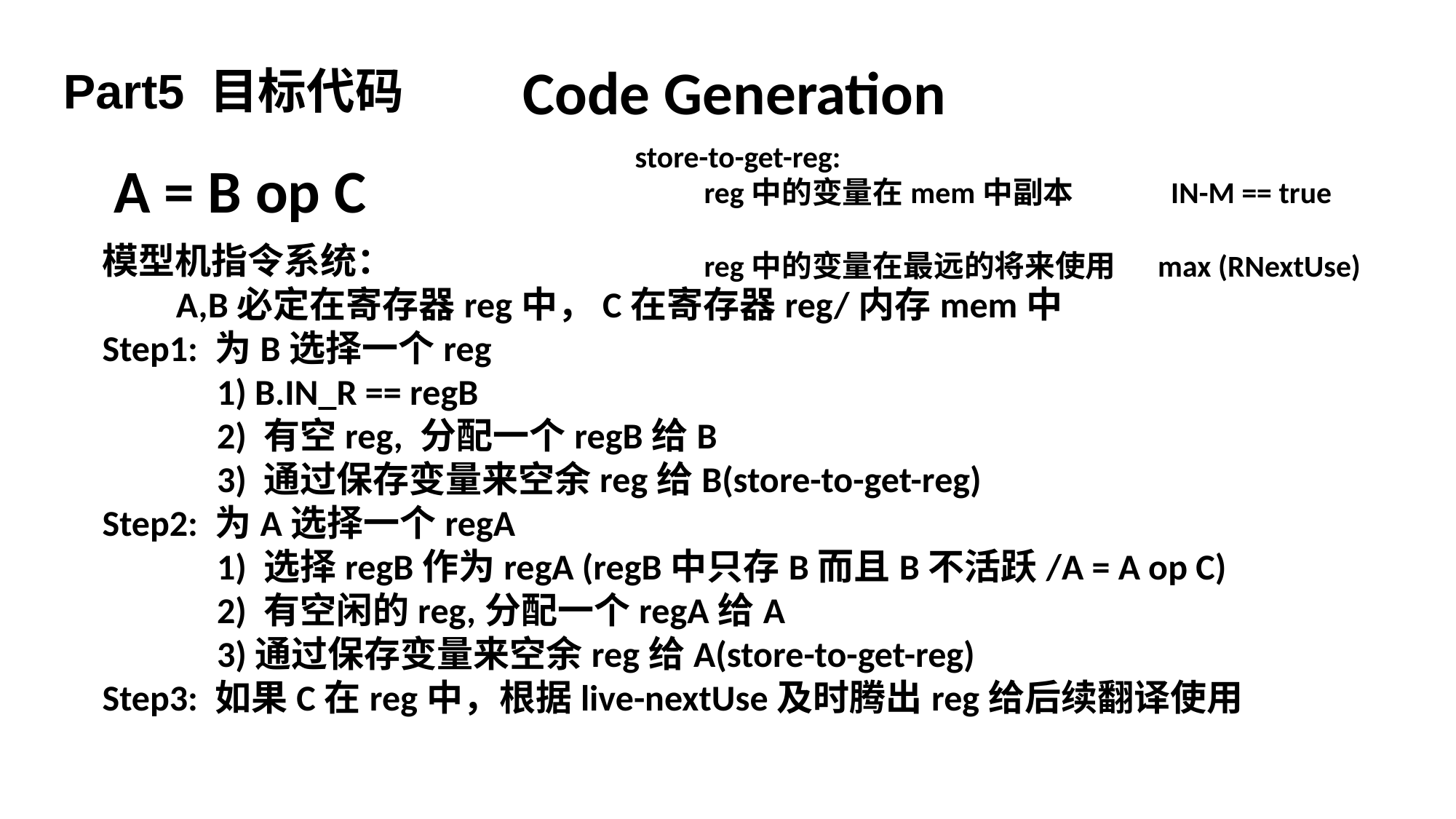

Code Generation
Part5 目标代码
store-to-get-reg:
          reg中的变量在mem中副本             IN-M == true
          reg中的变量在最远的将来使用     max (RNextUse)
A = B op C

模型机指令系统：
         A,B必定在寄存器reg中，C在寄存器reg/内存mem中
Step1: 为B选择一个reg
              1) B.IN_R == regB
              2) 有空reg, 分配一个regB给B
              3) 通过保存变量来空余reg给B(store-to-get-reg)
Step2: 为A选择一个regA
              1) 选择regB作为regA (regB中只存B而且B不活跃/A = A op C)
              2) 有空闲的reg,分配一个regA给A
              3)通过保存变量来空余reg给A(store-to-get-reg)
Step3: 如果C在reg中，根据live-nextUse及时腾出reg给后续翻译使用